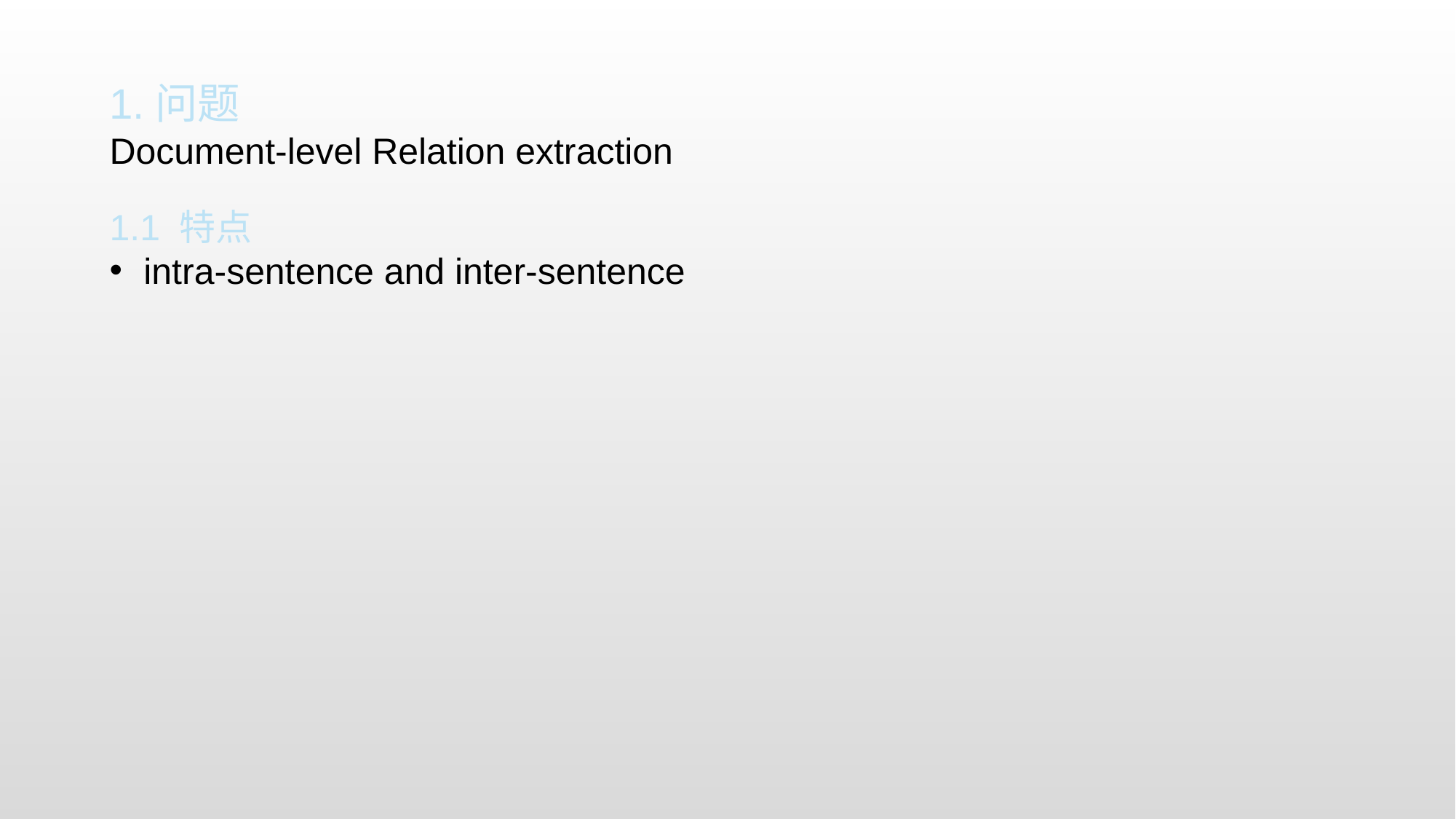

1.问题
Document-level Relation extraction

1.1 特点
intra-sentence and inter-sentence